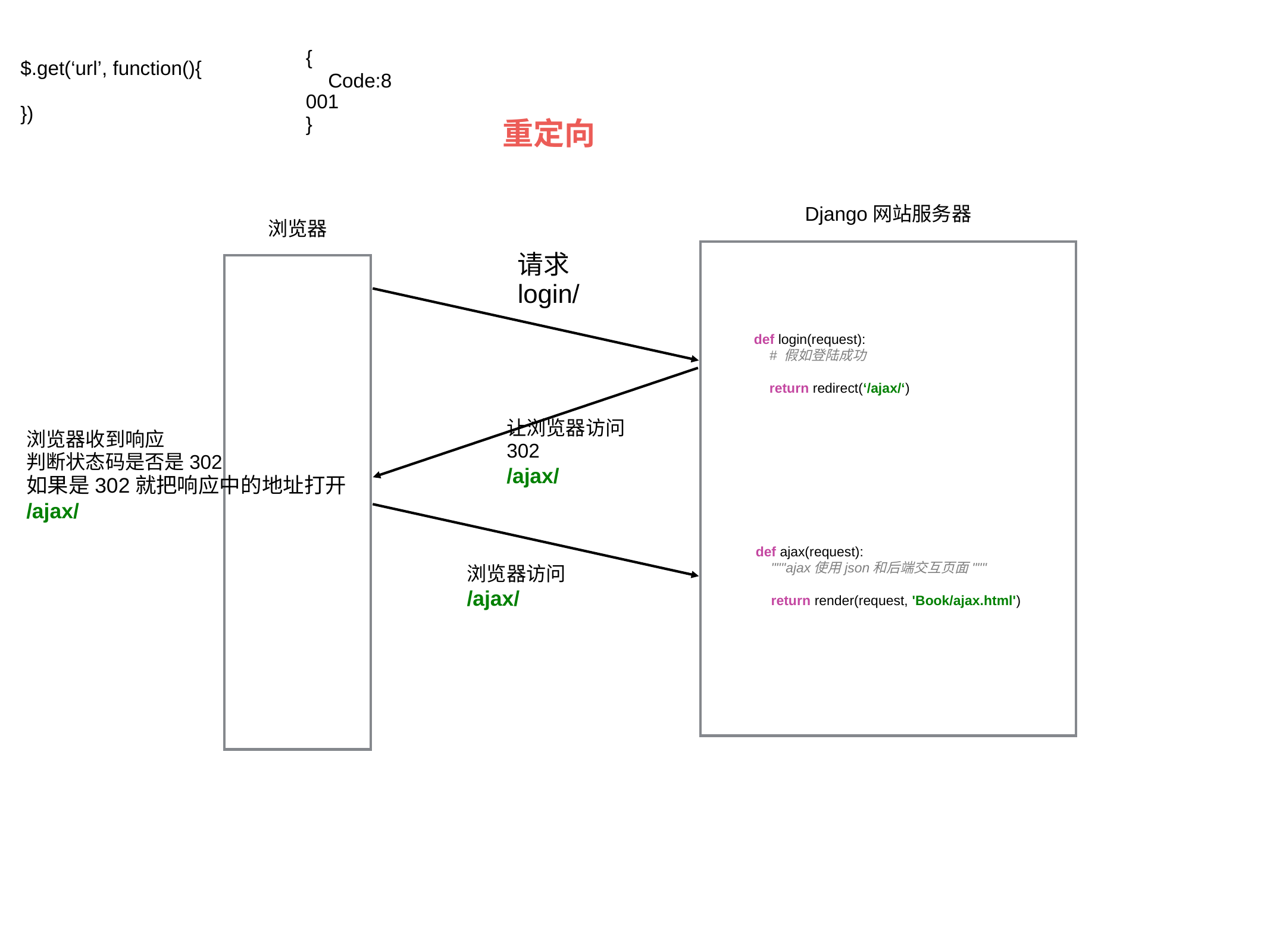

$.get(‘url’, function(){

})
{
Code:8001
}
重定向
Django网站服务器
浏览器

请求
login/

def login(request):
    # 假如登陆成功

    return redirect(‘/ajax/‘)

让浏览器访问
302
/ajax/
浏览器收到响应
判断状态码是否是302
如果是302就把响应中的地址打开
/ajax/

def ajax(request):
    """ajax使用json和后端交互页面"""

    return render(request, 'Book/ajax.html')
浏览器访问
/ajax/